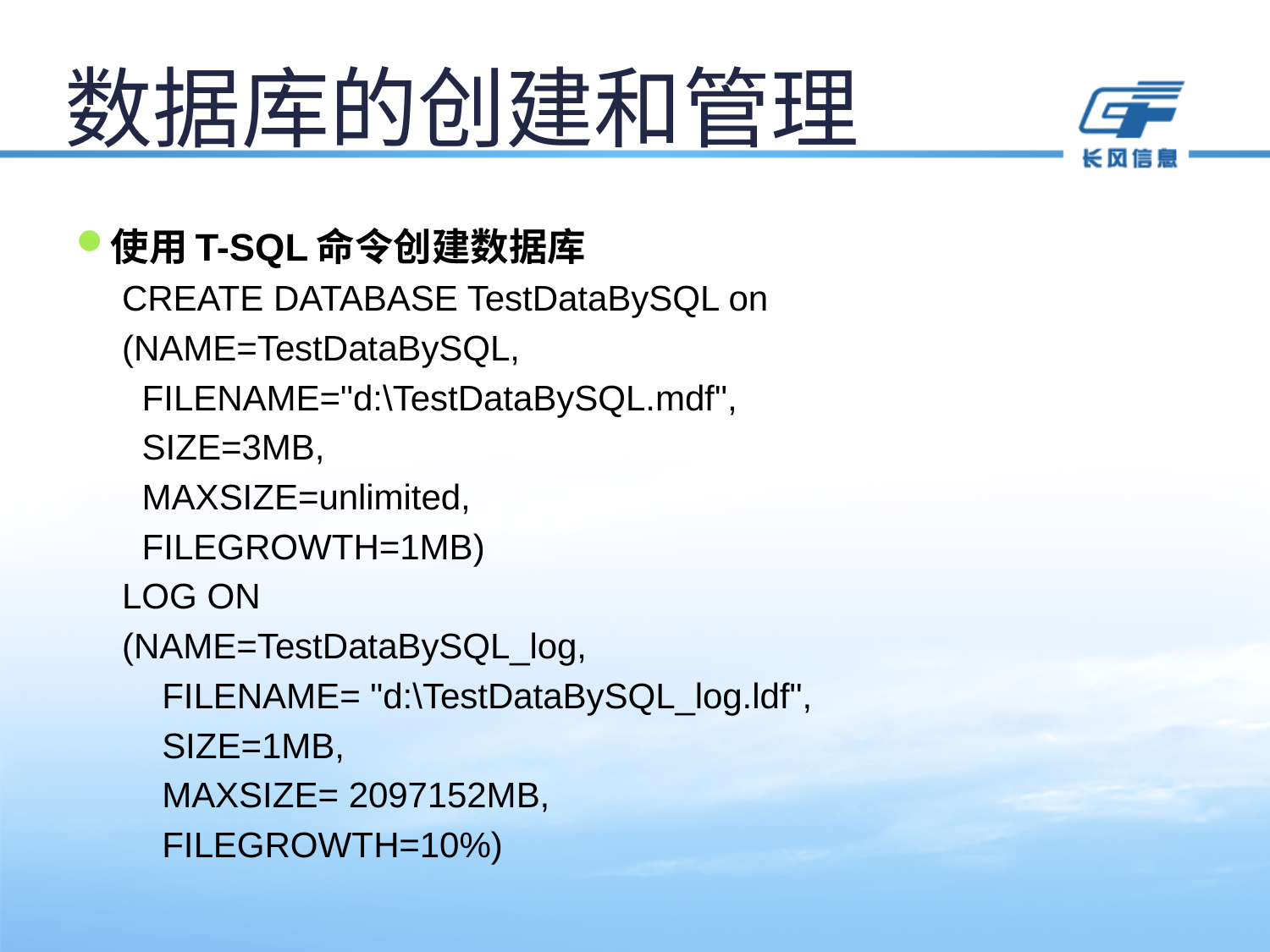

# 数据库的创建和管理
使用T-SQL命令创建数据库
CREATE DATABASE TestDataBySQL on
(NAME=TestDataBySQL,
  FILENAME="d:\TestDataBySQL.mdf",
  SIZE=3MB,
  MAXSIZE=unlimited,
  FILEGROWTH=1MB)
LOG ON
(NAME=TestDataBySQL_log,
    FILENAME= "d:\TestDataBySQL_log.ldf",
    SIZE=1MB,
    MAXSIZE= 2097152MB,
    FILEGROWTH=10%)